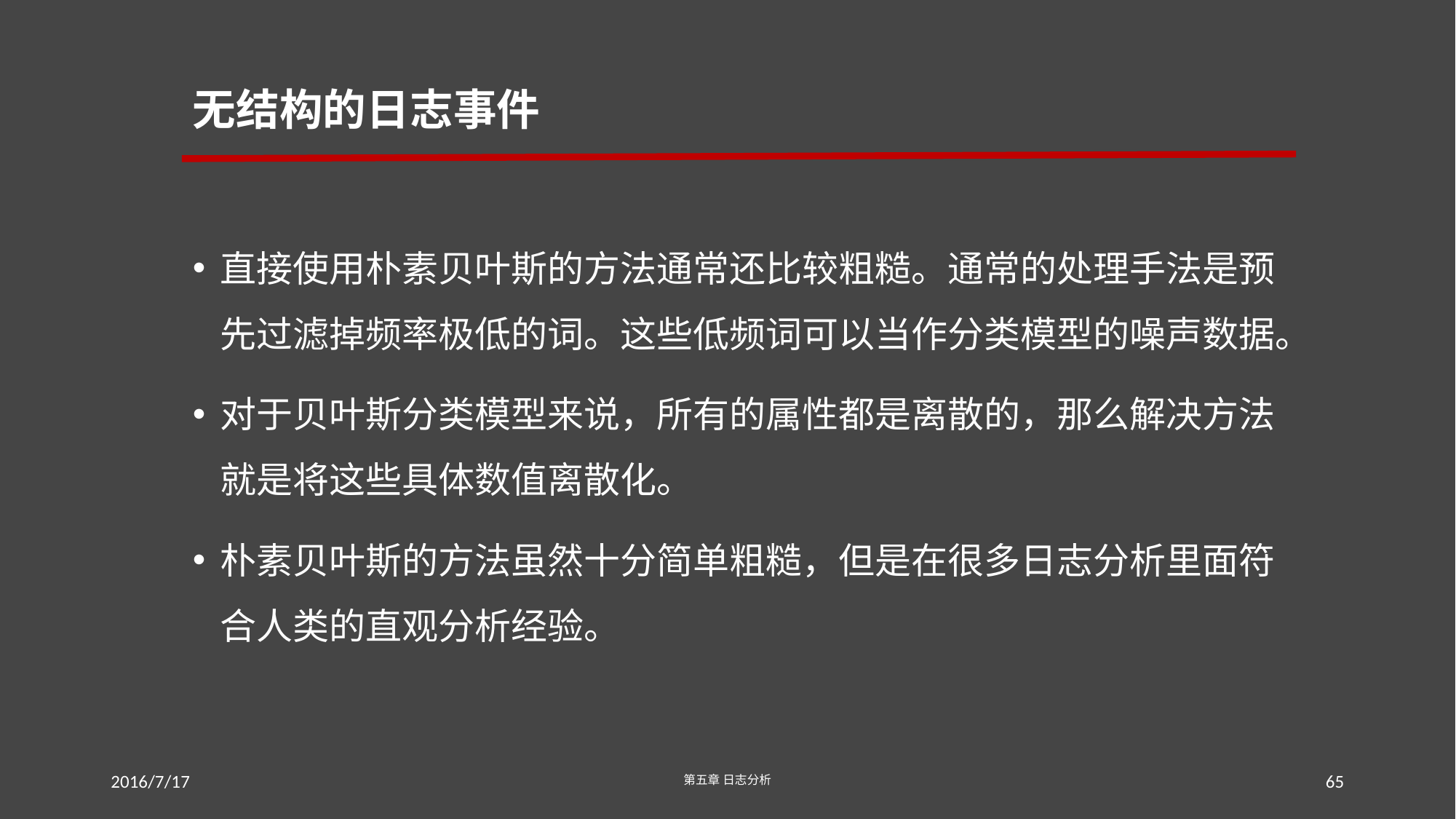

# 无结构的日志事件
直接使用朴素贝叶斯的方法通常还比较粗糙。通常的处理手法是预先过滤掉频率极低的词。这些低频词可以当作分类模型的噪声数据。
对于贝叶斯分类模型来说，所有的属性都是离散的，那么解决方法就是将这些具体数值离散化。
朴素贝叶斯的方法虽然十分简单粗糙，但是在很多日志分析里面符合人类的直观分析经验。
2016/7/17
第五章 日志分析
65